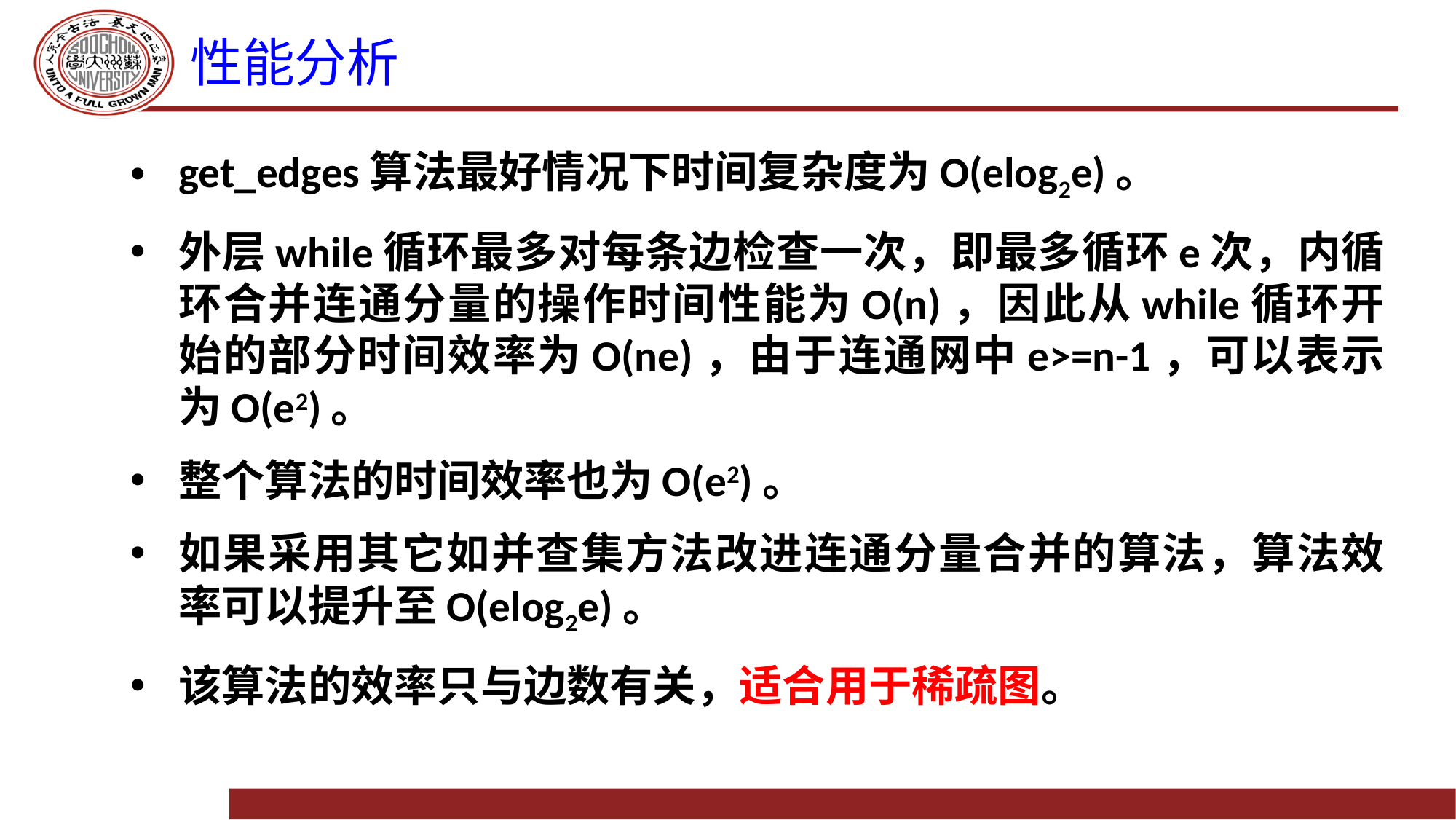

# 性能分析
get_edges算法最好情况下时间复杂度为O(elog2e)。
外层while循环最多对每条边检查一次，即最多循环e次，内循环合并连通分量的操作时间性能为O(n)，因此从while循环开始的部分时间效率为O(ne)，由于连通网中e>=n-1，可以表示为O(e2)。
整个算法的时间效率也为O(e2)。
如果采用其它如并查集方法改进连通分量合并的算法，算法效率可以提升至O(elog2e)。
该算法的效率只与边数有关，适合用于稀疏图。